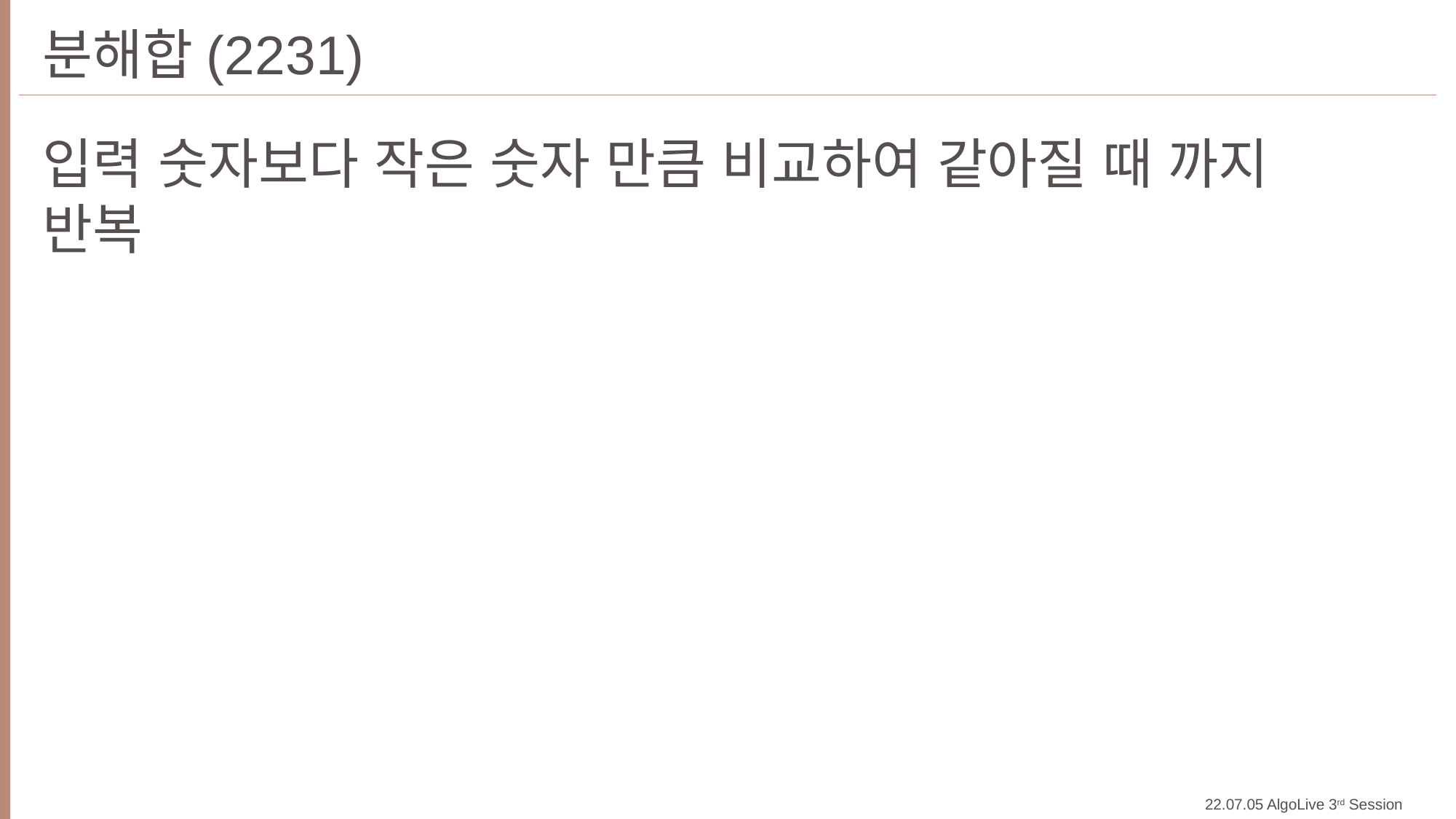

분해합(2231)
입력 숫자보다 작은 숫자 만큼 비교하여 같아질 때 까지 반복

22.07.05 AlgoLive 3rd Session